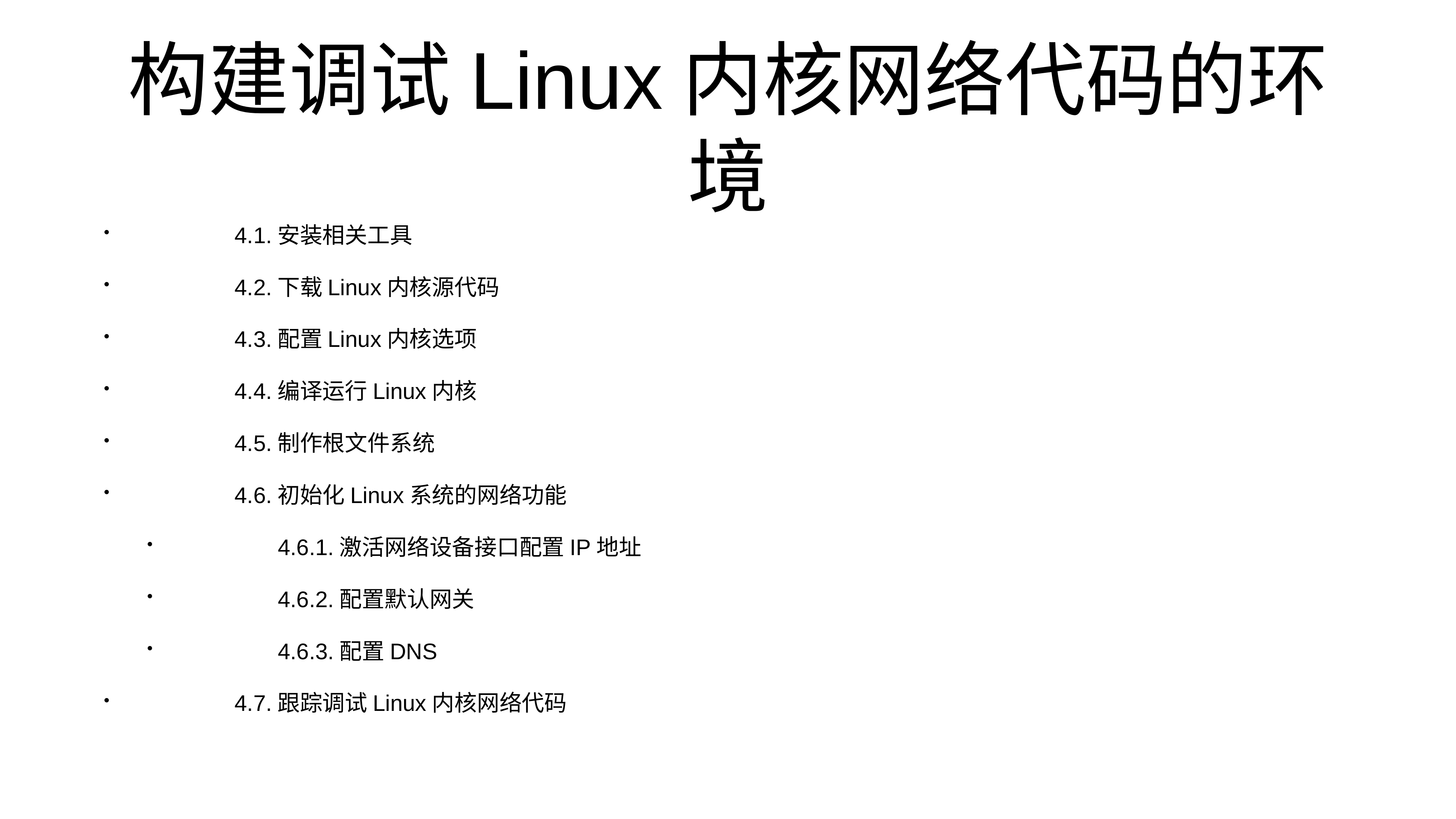

# 构建调试Linux内核网络代码的环境
		4.1.安装相关工具
		4.2.下载Linux内核源代码
		4.3.配置Linux内核选项
		4.4.编译运行Linux内核
		4.5.制作根文件系统
		4.6.初始化Linux系统的网络功能
		4.6.1.激活网络设备接口配置IP地址
		4.6.2.配置默认网关
		4.6.3.配置DNS
		4.7.跟踪调试Linux内核网络代码